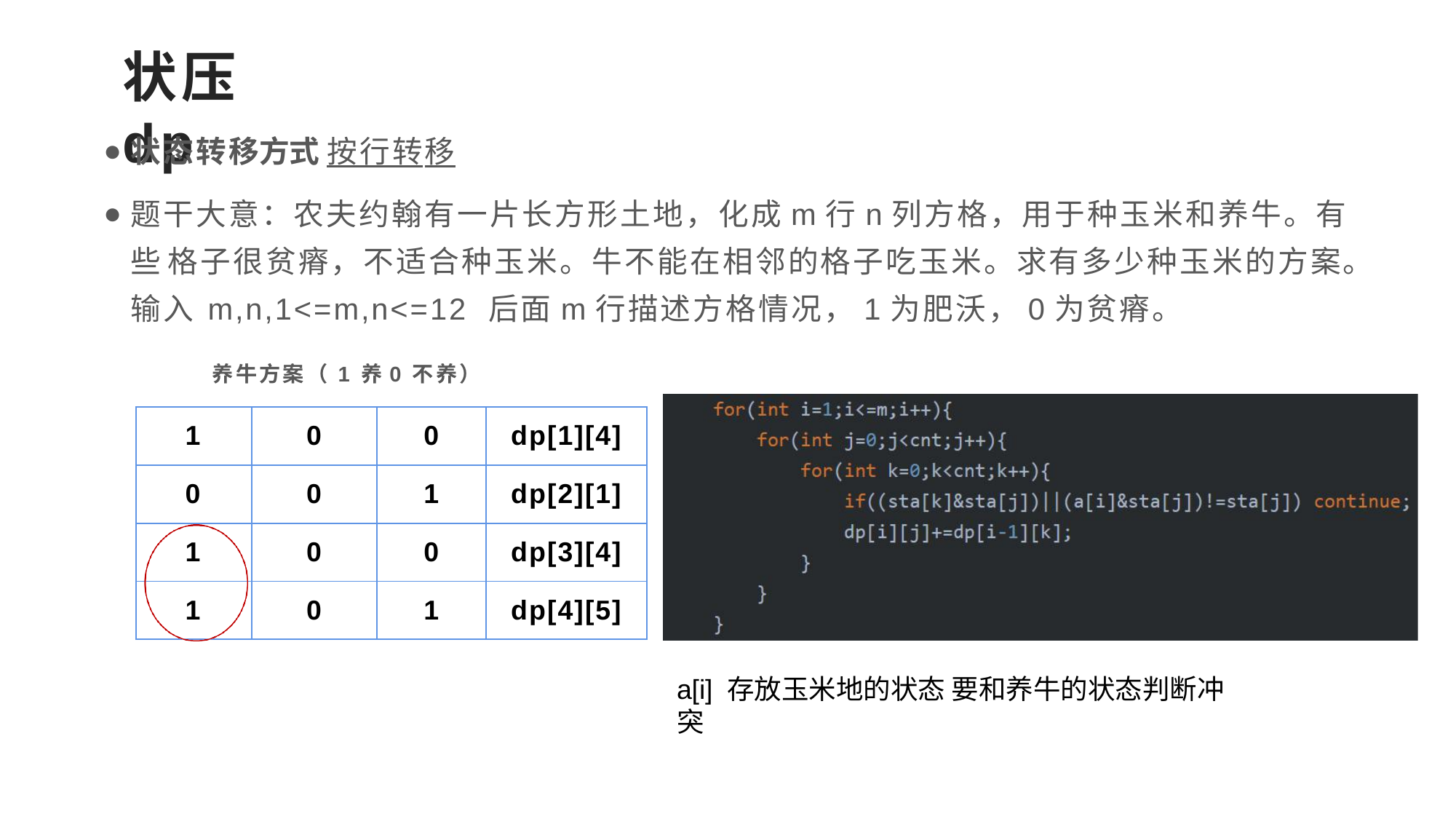

# 状压dp
状态转移方式 按行转移
题干大意：农夫约翰有一片长方形土地，化成m行n列方格，用于种玉米和养牛。有些 格子很贫瘠，不适合种玉米。牛不能在相邻的格子吃玉米。求有多少种玉米的方案。输入 m,n,1<=m,n<=12 后面m行描述方格情况，1为肥沃，0为贫瘠。
养牛方案（ 1 养0 不养）

| 1 | 0 | 0 | dp[1][4] |
| --- | --- | --- | --- |
| 0 | 0 | 1 | dp[2][1] |
| 1 | 0 | 0 | dp[3][4] |
| 1 | 0 | 1 | dp[4][5] |

a[i] 存放玉米地的状态 要和养牛的状态判断冲突